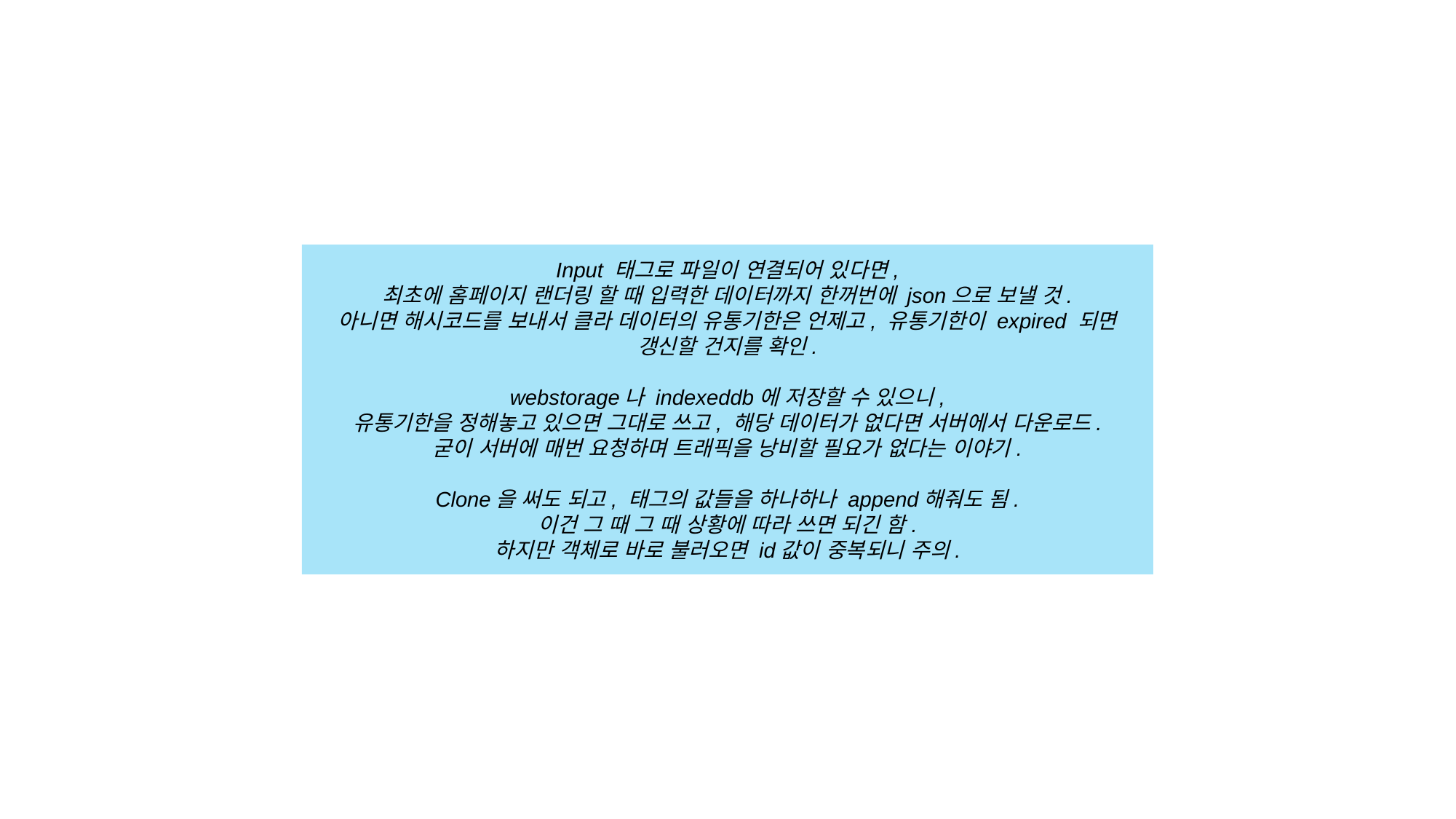

Input 태그로 파일이 연결되어 있다면,
최초에 홈페이지 랜더링 할 때 입력한 데이터까지 한꺼번에 json으로 보낼 것.
아니면 해시코드를 보내서 클라 데이터의 유통기한은 언제고, 유통기한이 expired 되면 갱신할 건지를 확인.

webstorage나 indexeddb에 저장할 수 있으니,
유통기한을 정해놓고 있으면 그대로 쓰고, 해당 데이터가 없다면 서버에서 다운로드.
굳이 서버에 매번 요청하며 트래픽을 낭비할 필요가 없다는 이야기.

Clone을 써도 되고, 태그의 값들을 하나하나 append해줘도 됨.
이건 그 때 그 때 상황에 따라 쓰면 되긴 함.
하지만 객체로 바로 불러오면 id값이 중복되니 주의.